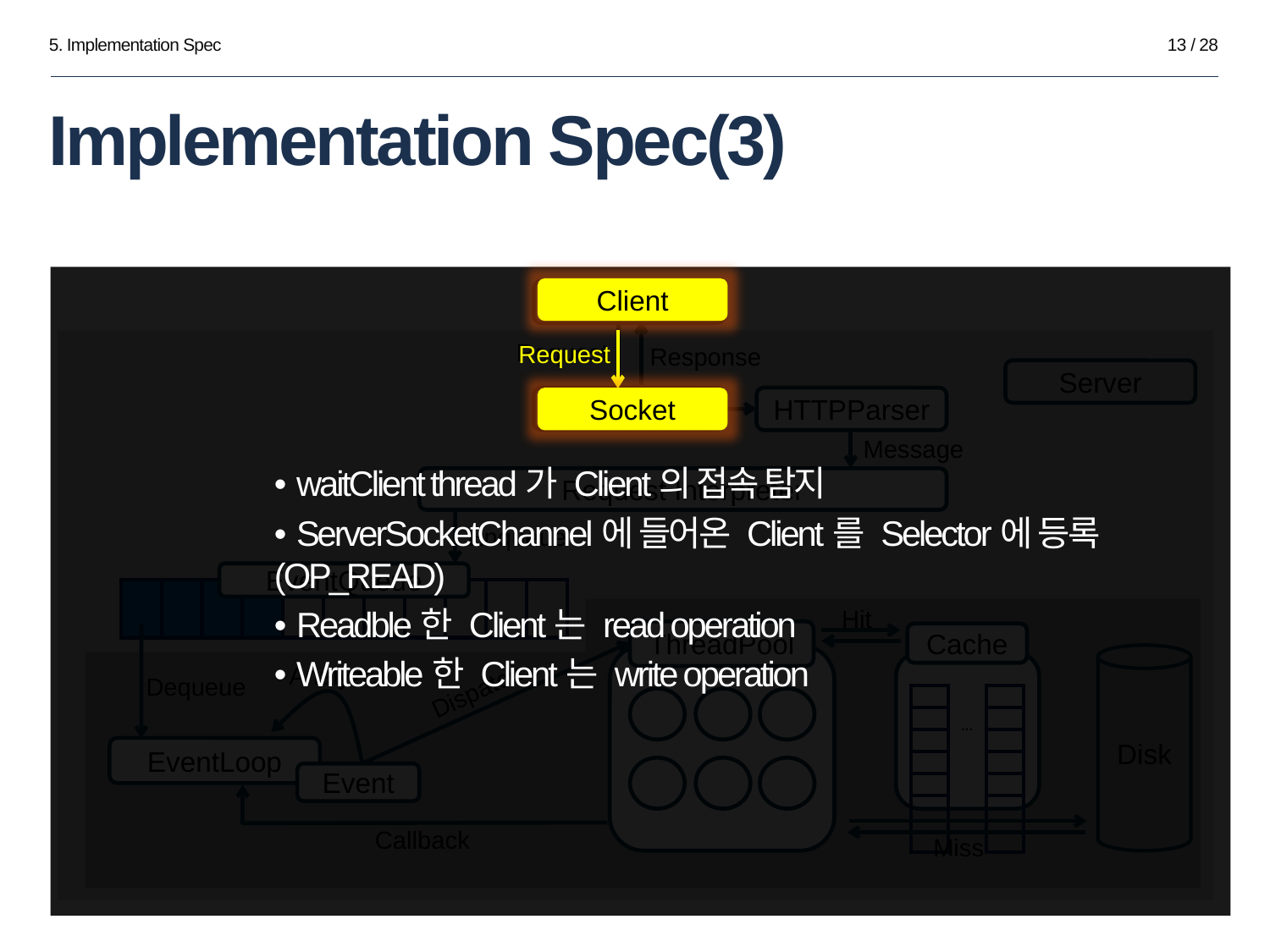

5. Implementation Spec
13 / 28
# Implementation Spec(3)

Client
Client

Request
Request
Response
Server
Socket
HTTPParser
Socket
Message
• waitClient thread가 Client의 접속 탐지
• ServerSocketChannel에 들어온 Client를 Selector에 등록(OP_READ)
• Readble한 Client는 read operation
• Writeable한 Client는 write operation

Request Interpreter
Enqueue
EventQueue
|  |  |  |  |  |  |  |  |  |  |  |
| --- | --- | --- | --- | --- | --- | --- | --- | --- | --- | --- |
Hit

ThreadPool
Cache

Disk
Dispatch

Analyze
Dequeue
|  | … |  |
| --- | --- | --- |
|  |  |  |
|  |  |  |
|  |  |  |
|  |  |  |
|  |  |  |

EventLoop

Event
Callback
Miss